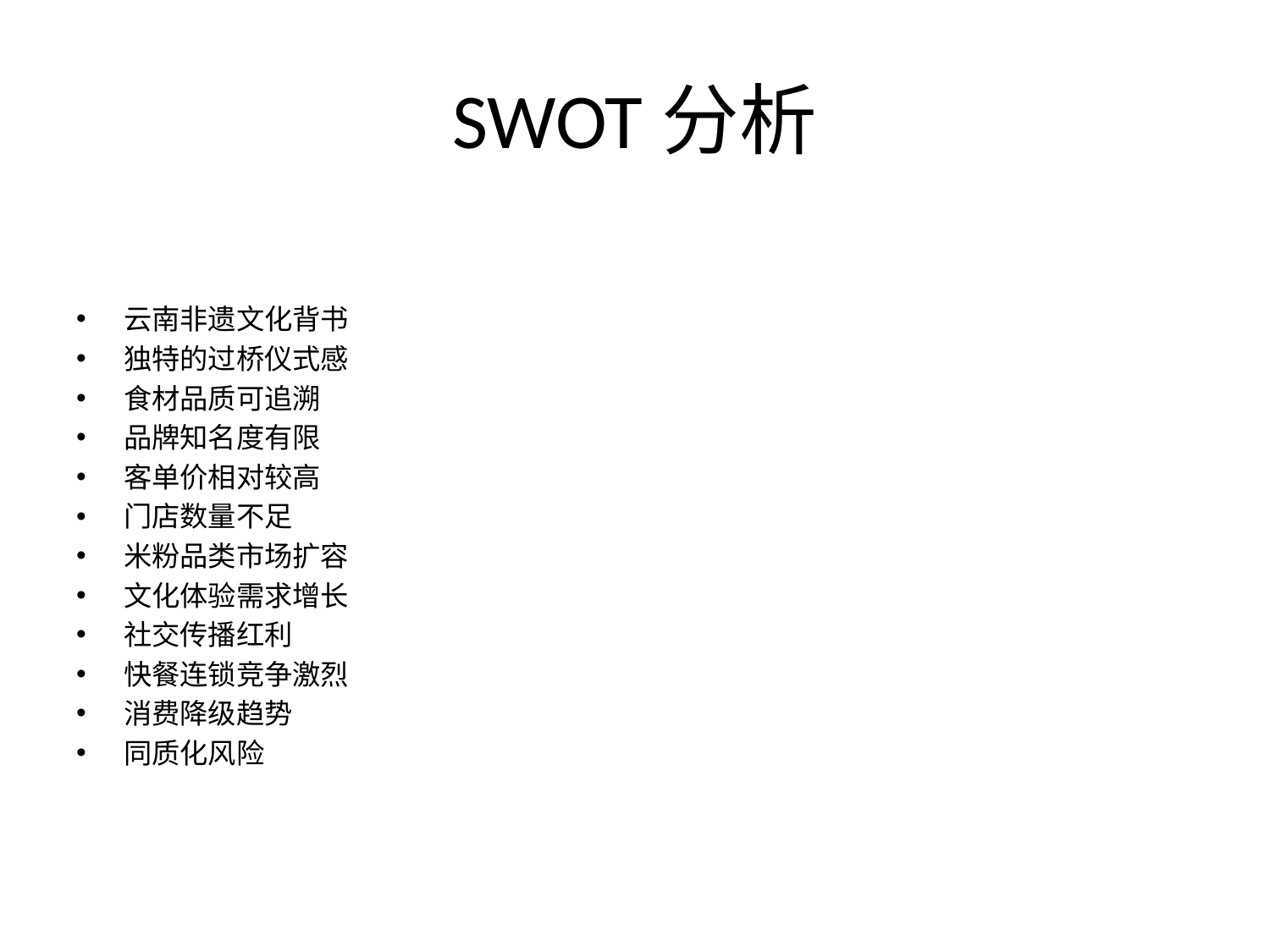

# SWOT分析

云南非遗文化背书
独特的过桥仪式感
食材品质可追溯
品牌知名度有限
客单价相对较高
门店数量不足
米粉品类市场扩容
文化体验需求增长
社交传播红利
快餐连锁竞争激烈
消费降级趋势
同质化风险